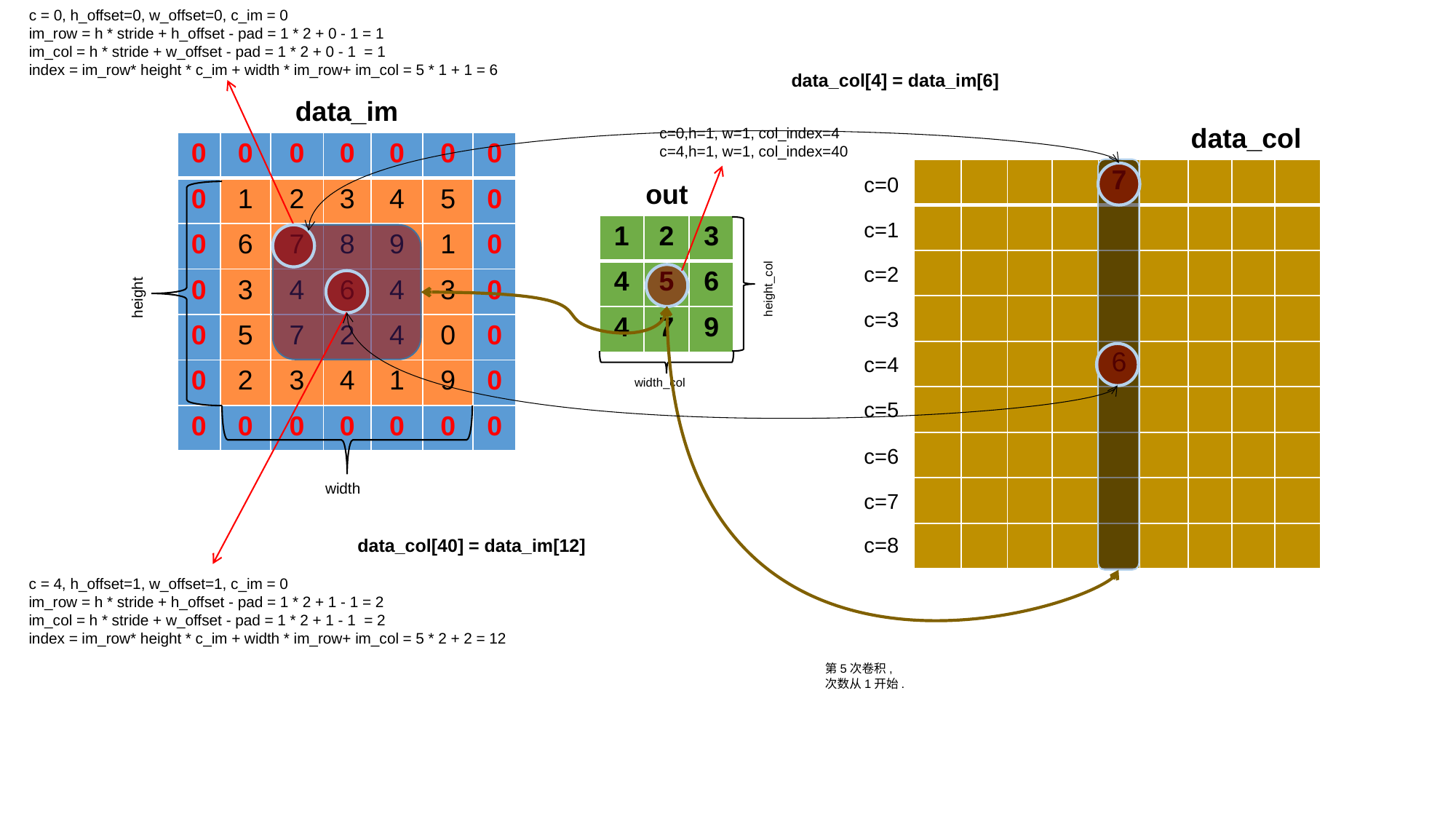

c = 0, h_offset=0, w_offset=0, c_im = 0
im_row = h * stride + h_offset - pad = 1 * 2 + 0 - 1 = 1
im_col = h * stride + w_offset - pad = 1 * 2 + 0 - 1  = 1
index = im_row* height * c_im + width * im_row+ im_col = 5 * 1 + 1 = 6
data_col[4] = data_im[6]
data_im
data_col
c=0,h=1, w=1, col_index=4
c=4,h=1, w=1, col_index=40
| 0 | 0 | 0 | 0 | 0 | 0 | 0 |
| --- | --- | --- | --- | --- | --- | --- |
| 0 | 1 | 2 | 3 | 4 | 5 | 0 |
| 0 | 6 | 7 | 8 | 9 | 1 | 0 |
| 0 | 3 | 4 | 6 | 4 | 3 | 0 |
| 0 | 5 | 7 | 2 | 4 | 0 | 0 |
| 0 | 2 | 3 | 4 | 1 | 9 | 0 |
| 0 | 0 | 0 | 0 | 0 | 0 | 0 |

|  |  |  |  | 7 |  |  |  |  |
| --- | --- | --- | --- | --- | --- | --- | --- | --- |
|  |  |  |  |  |  |  |  |  |
|  |  |  |  |  |  |  |  |  |
|  |  |  |  |  |  |  |  |  |
|  |  |  |  | 6 |  |  |  |  |
|  |  |  |  |  |  |  |  |  |
|  |  |  |  |  |  |  |  |  |
|  |  |  |  |  |  |  |  |  |
|  |  |  |  |  |  |  |  |  |

c=0
out

c=1
| 1 | 2 | 3 |
| --- | --- | --- |
| 4 | 5 | 6 |
| 4 | 7 | 9 |

c=2

height_col
height

c=3

c=4
width_col
c=5
c=6
width
c=7
c=8
data_col[40] = data_im[12]
c = 4, h_offset=1, w_offset=1, c_im = 0
im_row = h * stride + h_offset - pad = 1 * 2 + 1 - 1 = 2
im_col = h * stride + w_offset - pad = 1 * 2 + 1 - 1  = 2
index = im_row* height * c_im + width * im_row+ im_col = 5 * 2 + 2 = 12

第5次卷积,次数从1开始.